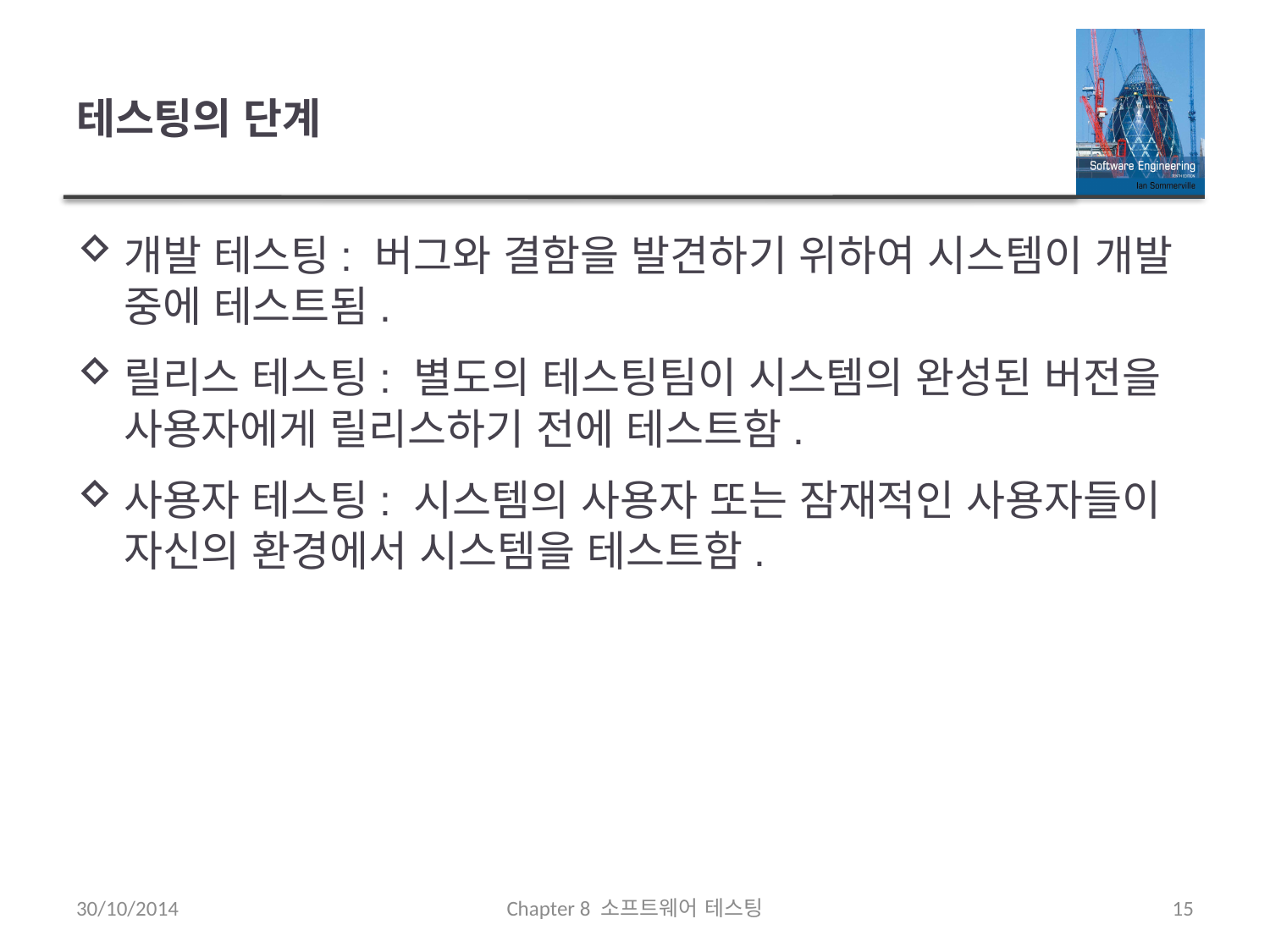

# 테스팅의 단계
개발 테스팅: 버그와 결함을 발견하기 위하여 시스템이 개발 중에 테스트됨.
릴리스 테스팅: 별도의 테스팅팀이 시스템의 완성된 버전을 사용자에게 릴리스하기 전에 테스트함.
사용자 테스팅: 시스템의 사용자 또는 잠재적인 사용자들이 자신의 환경에서 시스템을 테스트함.
30/10/2014
Chapter 8 소프트웨어 테스팅
15